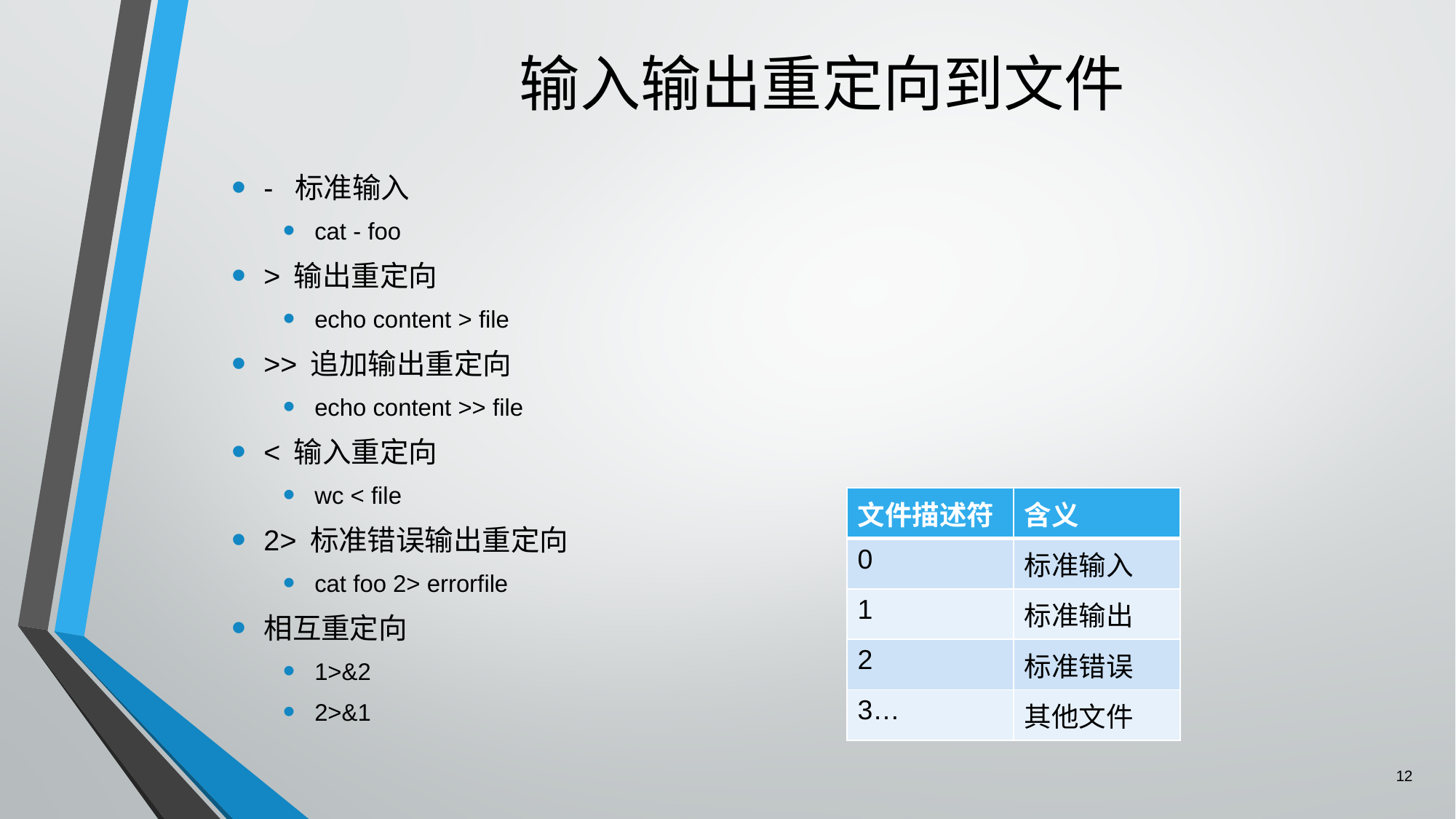

# 输入输出重定向到文件
-  标准输入
cat - foo
> 输出重定向
echo content > file
>> 追加输出重定向
echo content >> file
< 输入重定向
wc < file
2> 标准错误输出重定向
cat foo 2> errorfile
相互重定向
1>&2
2>&1

| 文件描述符 | 含义 |
| --- | --- |
| 0 | 标准输入 |
| 1 | 标准输出 |
| 2 | 标准错误 |
| 3… | 其他文件 |
12